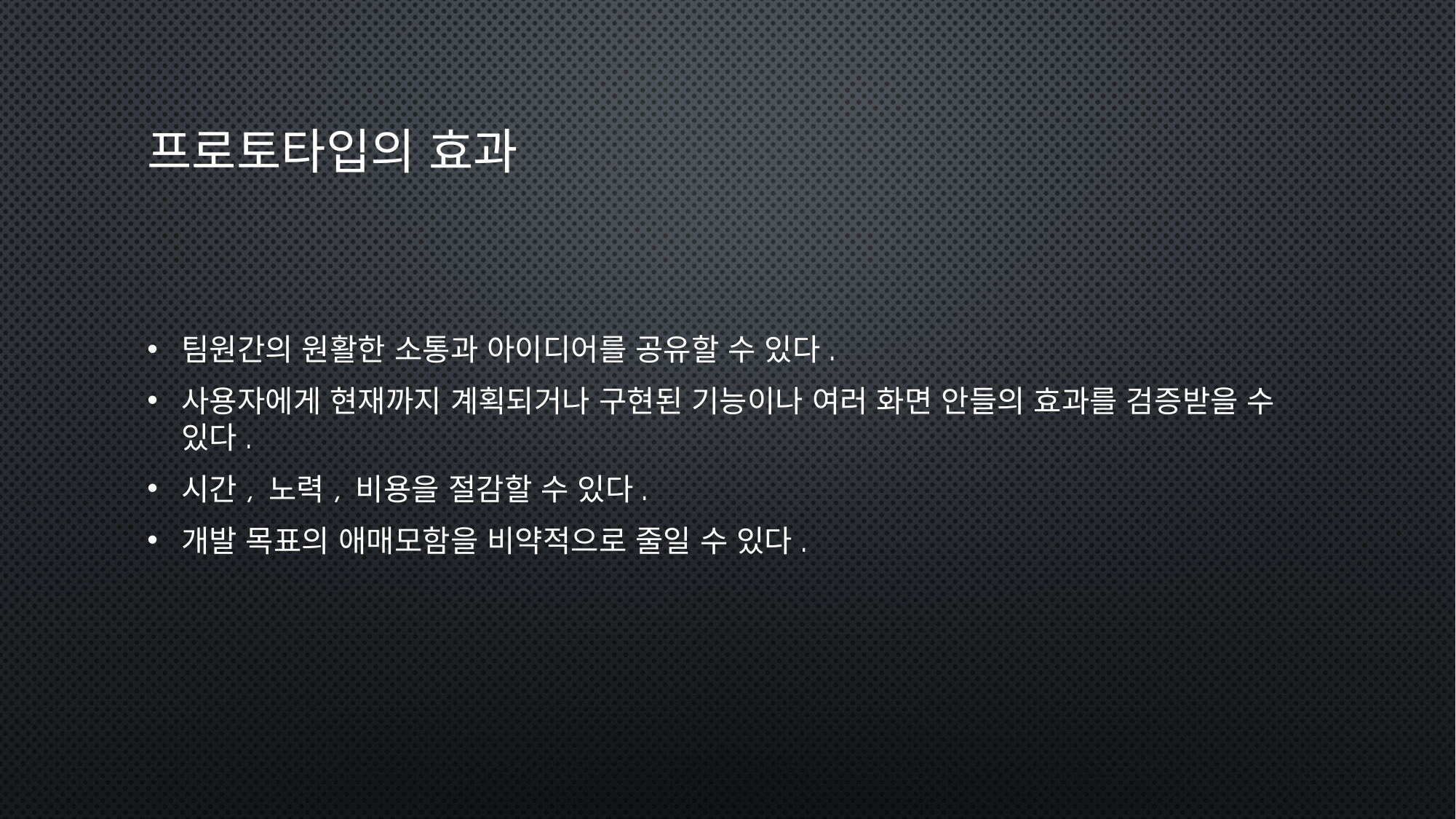

# 프로토타입의 효과
팀원간의 원활한 소통과 아이디어를 공유할 수 있다.
사용자에게 현재까지 계획되거나 구현된 기능이나 여러 화면 안들의 효과를 검증받을 수 있다.
시간, 노력, 비용을 절감할 수 있다.
개발 목표의 애매모함을 비약적으로 줄일 수 있다.